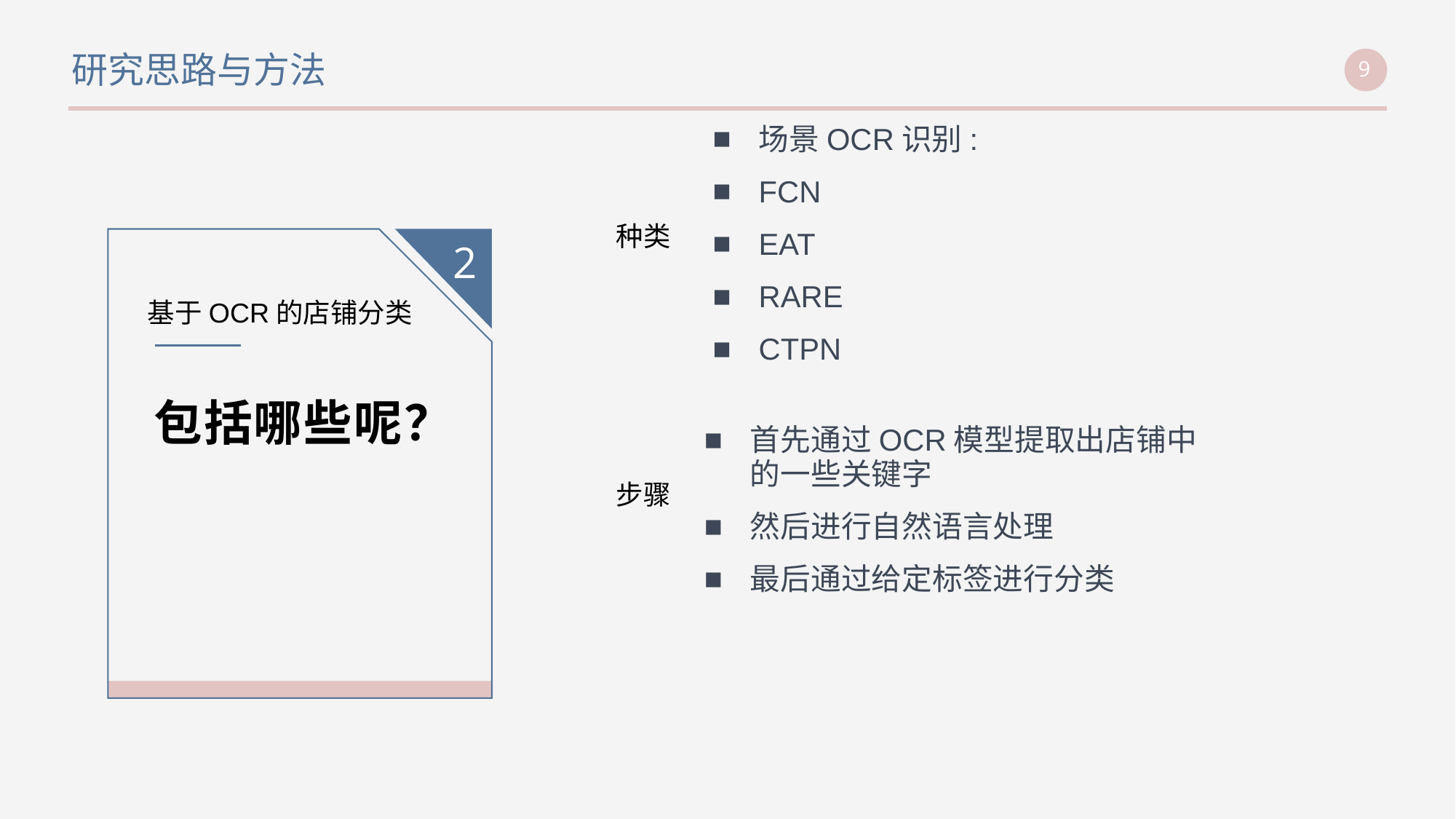

研究思路与方法
场景OCR识别:
FCN
EAT
RARE
CTPN

种类

2
基于OCR的店铺分类
包括哪些呢？
首先通过OCR模型提取出店铺中的一些关键字
然后进行自然语言处理
最后通过给定标签进行分类
步骤